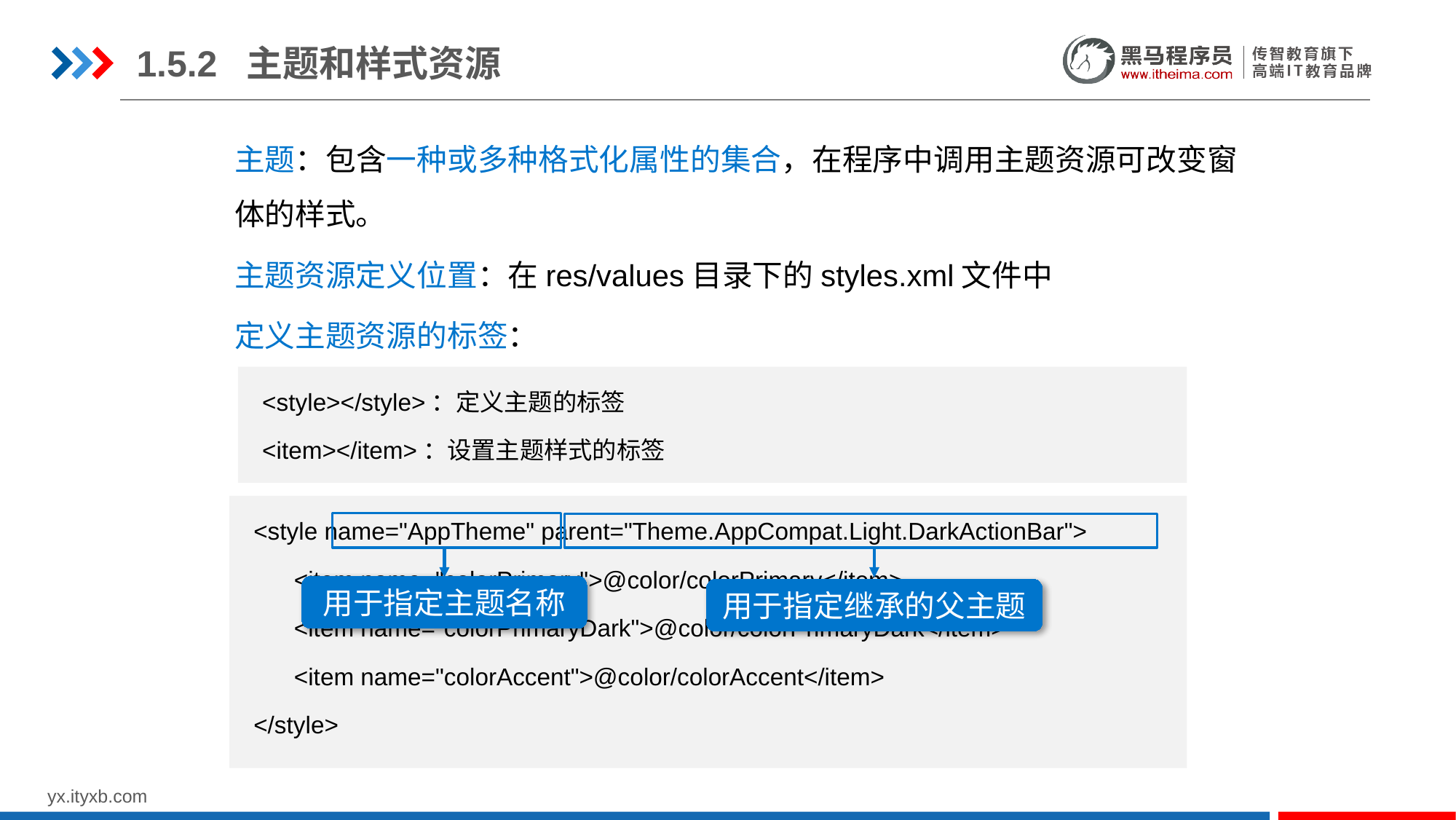

1.5.2  主题和样式资源
主题：包含一种或多种格式化属性的集合，在程序中调用主题资源可改变窗体的样式。
主题资源定义位置：在res/values目录下的styles.xml文件中
定义主题资源的标签：
  <style></style>：定义主题的标签
  <item></item>：设置主题样式的标签
  <style name="AppTheme" parent="Theme.AppCompat.Light.DarkActionBar">
        <item name="colorPrimary">@color/colorPrimary</item>
        <item name="colorPrimaryDark">@color/colorPrimaryDark</item>
        <item name="colorAccent">@color/colorAccent</item>
  </style>

用于指定主题名称
用于指定继承的父主题